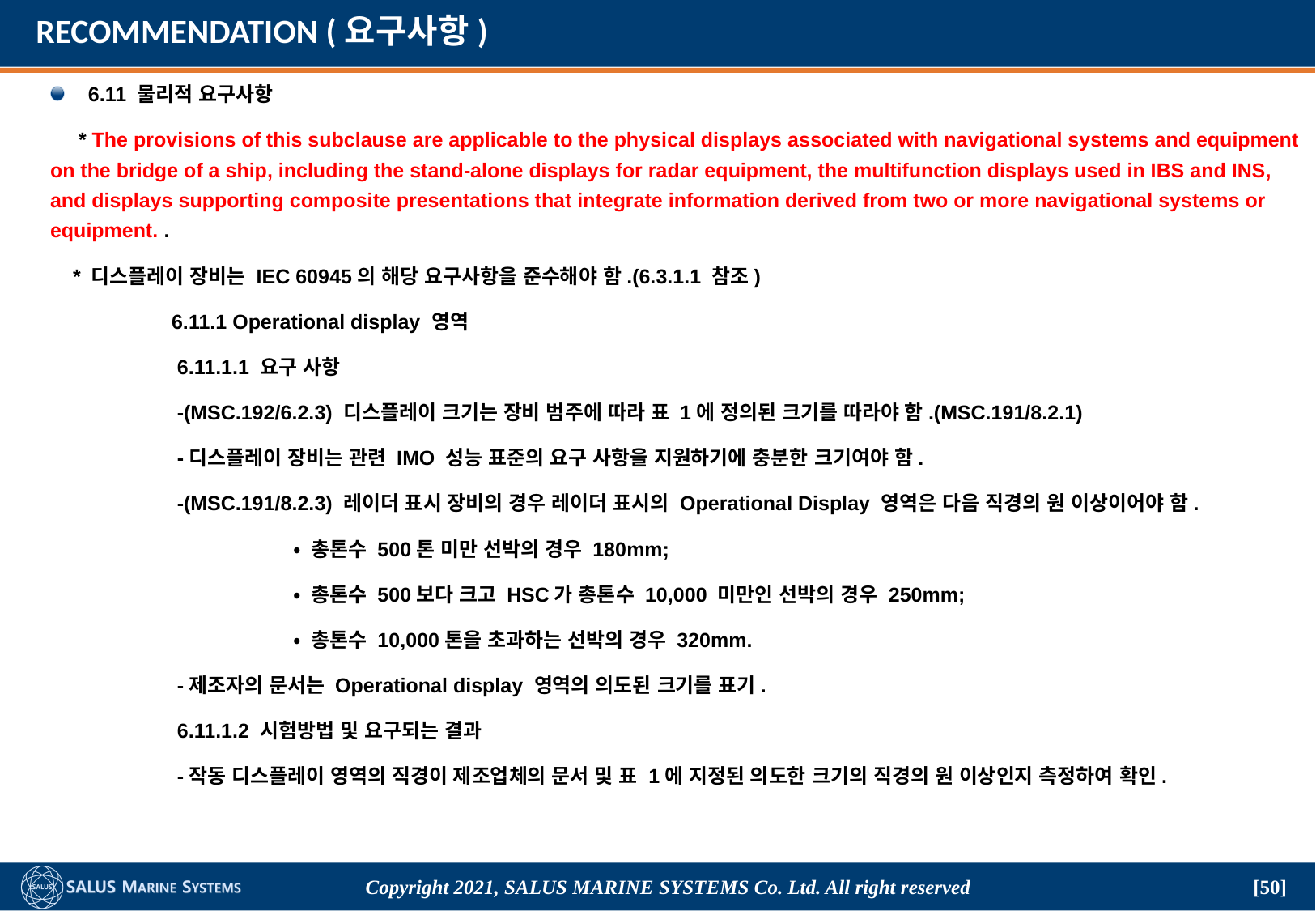

# RECOMMENDATION (요구사항)
6.11 물리적 요구사항
     * The provisions of this subclause are applicable to the physical displays associated with navigational systems and equipment on the bridge of a ship, including the stand-alone displays for radar equipment, the multifunction displays used in IBS and INS, and displays supporting composite presentations that integrate information derived from two or more navigational systems or equipment. .
    * 디스플레이 장비는 IEC 60945의 해당 요구사항을 준수해야 함.(6.3.1.1 참조)
	6.11.1 Operational display 영역
	 6.11.1.1 요구 사항
	 -(MSC.192/6.2.3) 디스플레이 크기는 장비 범주에 따라 표 1에 정의된 크기를 따라야 함.(MSC.191/8.2.1)
	 -디스플레이 장비는 관련 IMO 성능 표준의 요구 사항을 지원하기에 충분한 크기여야 함.
	 -(MSC.191/8.2.3) 레이더 표시 장비의 경우 레이더 표시의 Operational Display 영역은 다음 직경의 원 이상이어야 함.
		• 총톤수 500톤 미만 선박의 경우 180mm;
		• 총톤수 500보다 크고 HSC가 총톤수 10,000 미만인 선박의 경우 250mm;
		• 총톤수 10,000톤을 초과하는 선박의 경우 320mm.
	 -제조자의 문서는 Operational display 영역의 의도된 크기를 표기.
	 6.11.1.2 시험방법 및 요구되는 결과
	 -작동 디스플레이 영역의 직경이 제조업체의 문서 및 표 1에 지정된 의도한 크기의 직경의 원 이상인지 측정하여 확인.

Copyright 2021, SALUS Marine Systems Co. Ltd. All right reserved
[50]